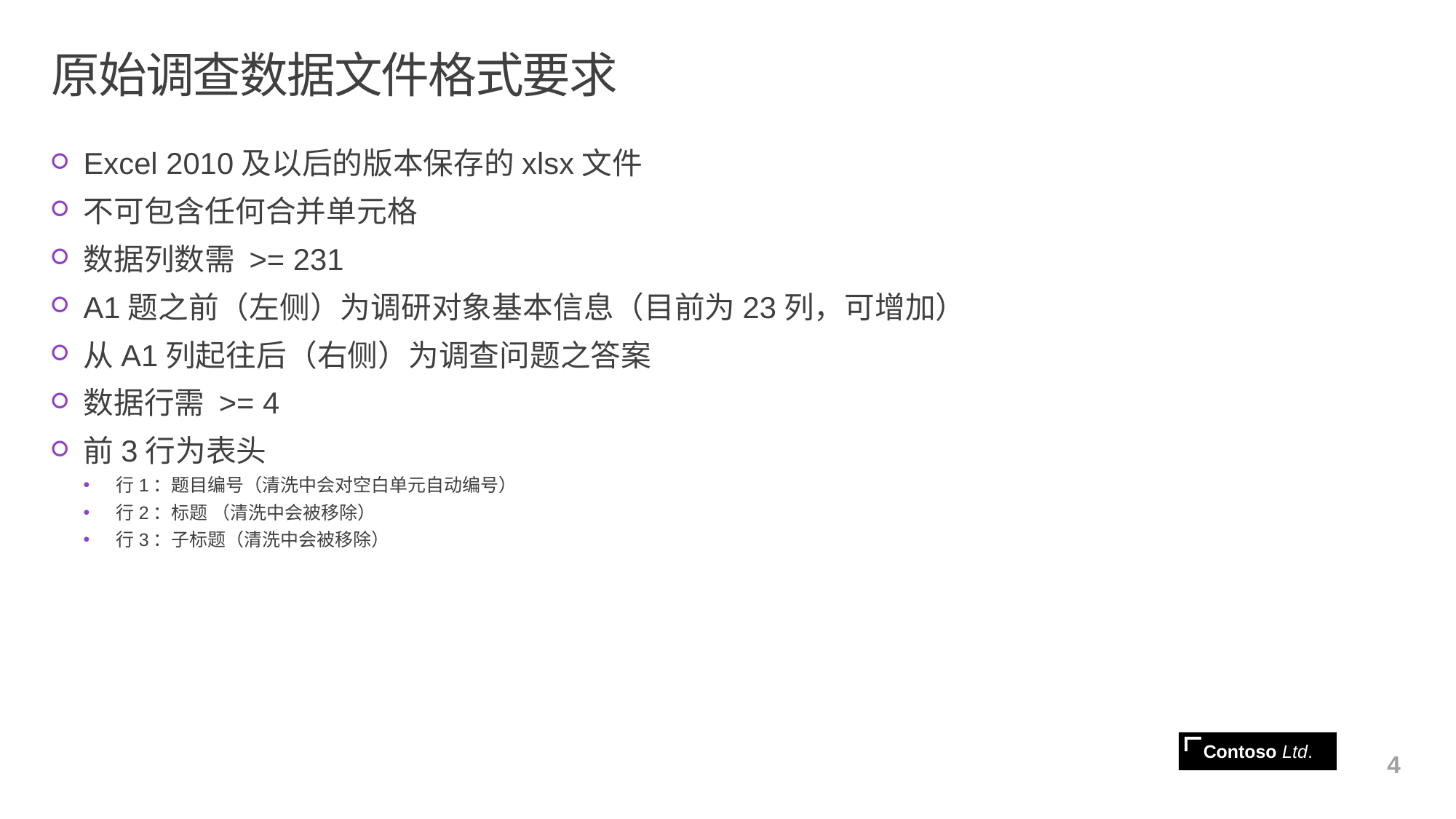

# 原始调查数据文件格式要求
Excel 2010及以后的版本保存的xlsx文件
不可包含任何合并单元格
数据列数需 >= 231
A1题之前（左侧）为调研对象基本信息（目前为23列，可增加）
从A1列起往后（右侧）为调查问题之答案
数据行需 >= 4
前3行为表头
行1：题目编号（清洗中会对空白单元自动编号）
行2：标题 （清洗中会被移除）
行3：子标题（清洗中会被移除）

4